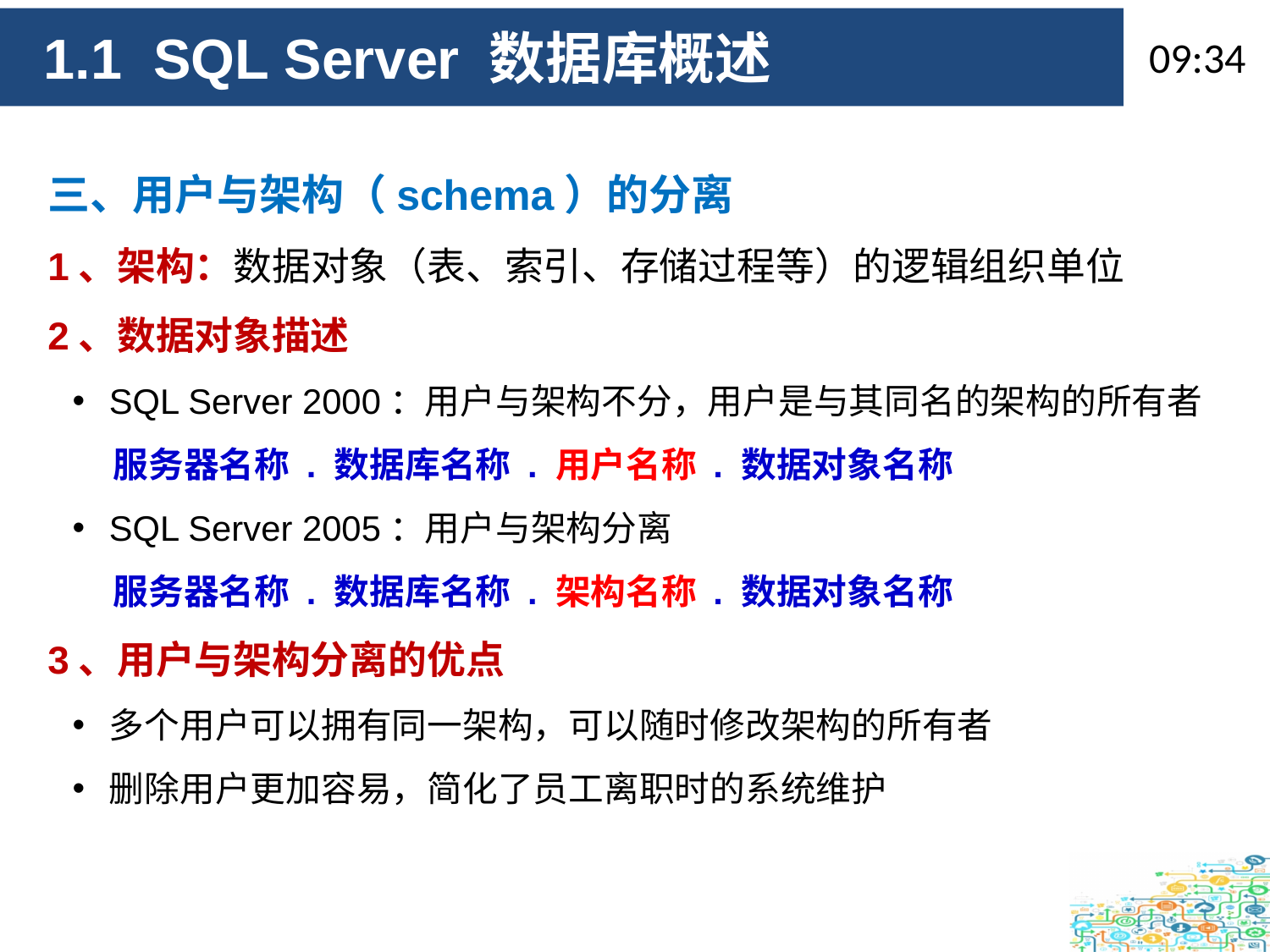

09:34
  1.1  SQL Server 数据库概述

三、用户与架构（schema）的分离
1、架构：数据对象（表、索引、存储过程等）的逻辑组织单位
2、数据对象描述
SQL Server 2000：用户与架构不分，用户是与其同名的架构的所有者
    服务器名称 . 数据库名称 . 用户名称 . 数据对象名称
SQL Server 2005：用户与架构分离
    服务器名称 . 数据库名称 . 架构名称 . 数据对象名称
3、用户与架构分离的优点
多个用户可以拥有同一架构，可以随时修改架构的所有者
删除用户更加容易，简化了员工离职时的系统维护